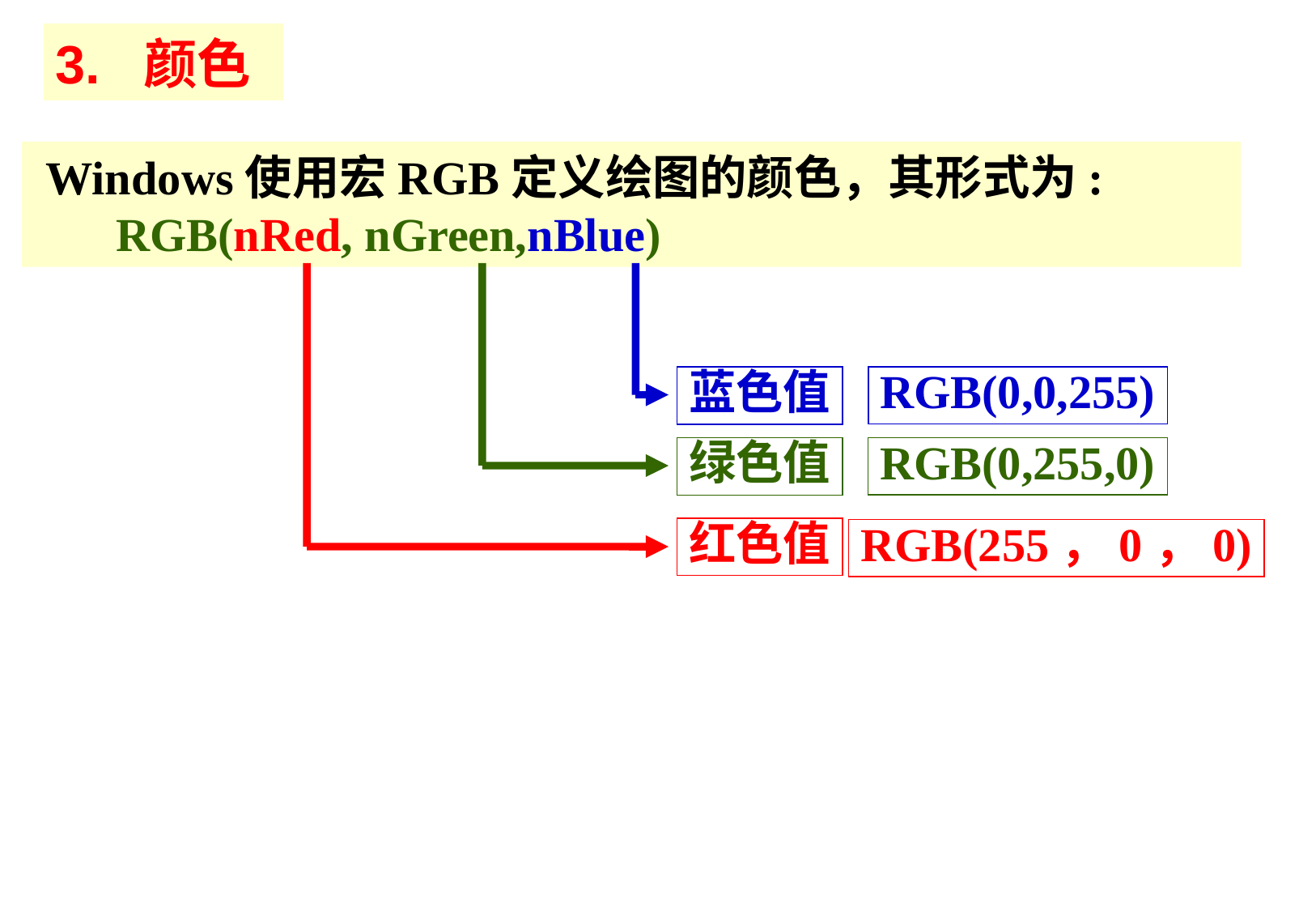

3.  颜色
 Windows使用宏RGB定义绘图的颜色，其形式为:
       RGB(nRed, nGreen,nBlue)

RGB(0,0,255)
蓝色值
RGB(0,255,0)
绿色值
红色值
RGB(255，0，0)